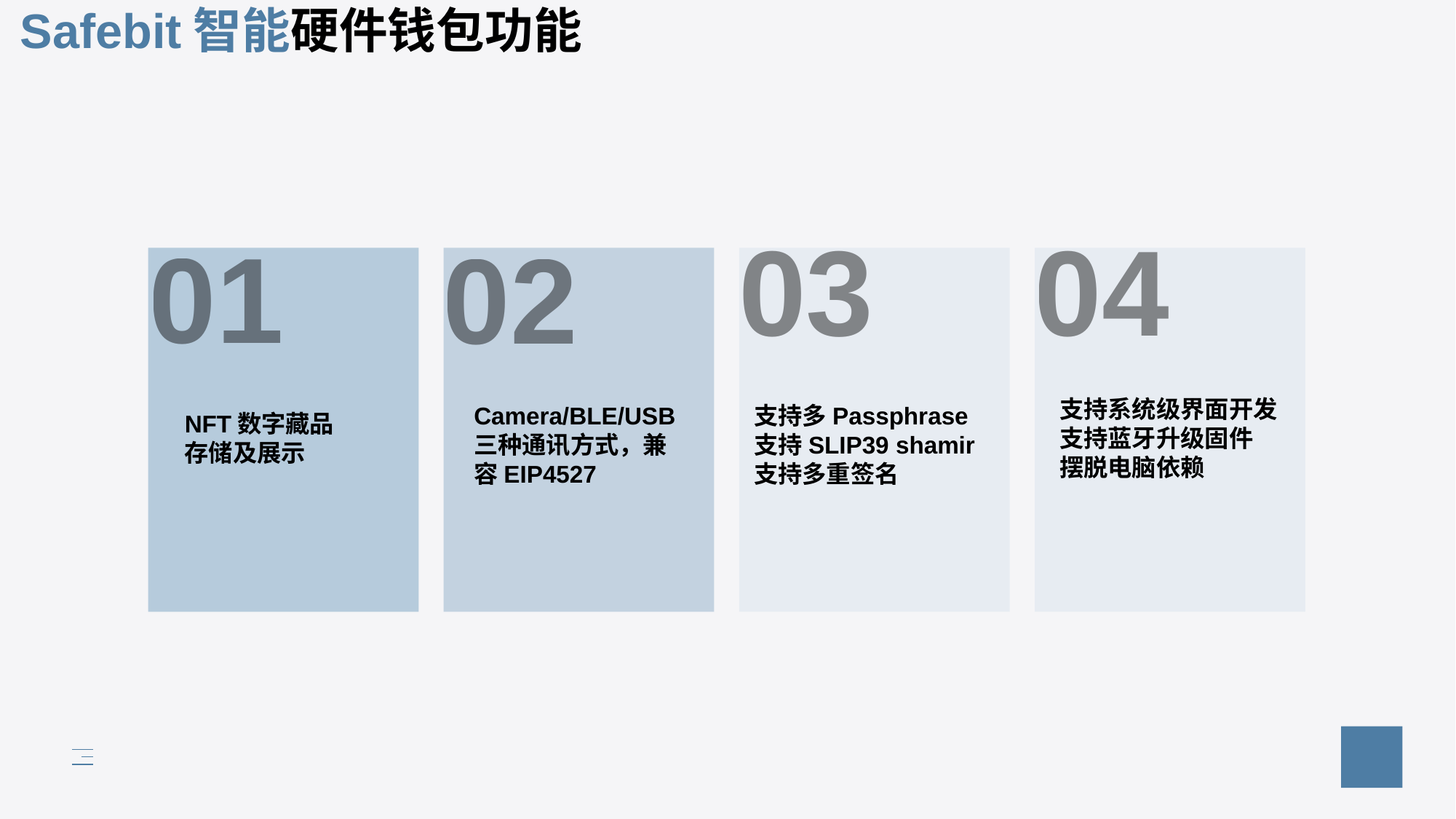

# Safebit智能硬件钱包功能
03

支持多Passphrase
支持SLIP39 shamir
支持多重签名
04

支持系统级界面开发支持蓝牙升级固件
摆脱电脑依赖
02

Camera/BLE/USB 三种通讯方式，兼容EIP4527

01
NFT数字藏品
存储及展示
8